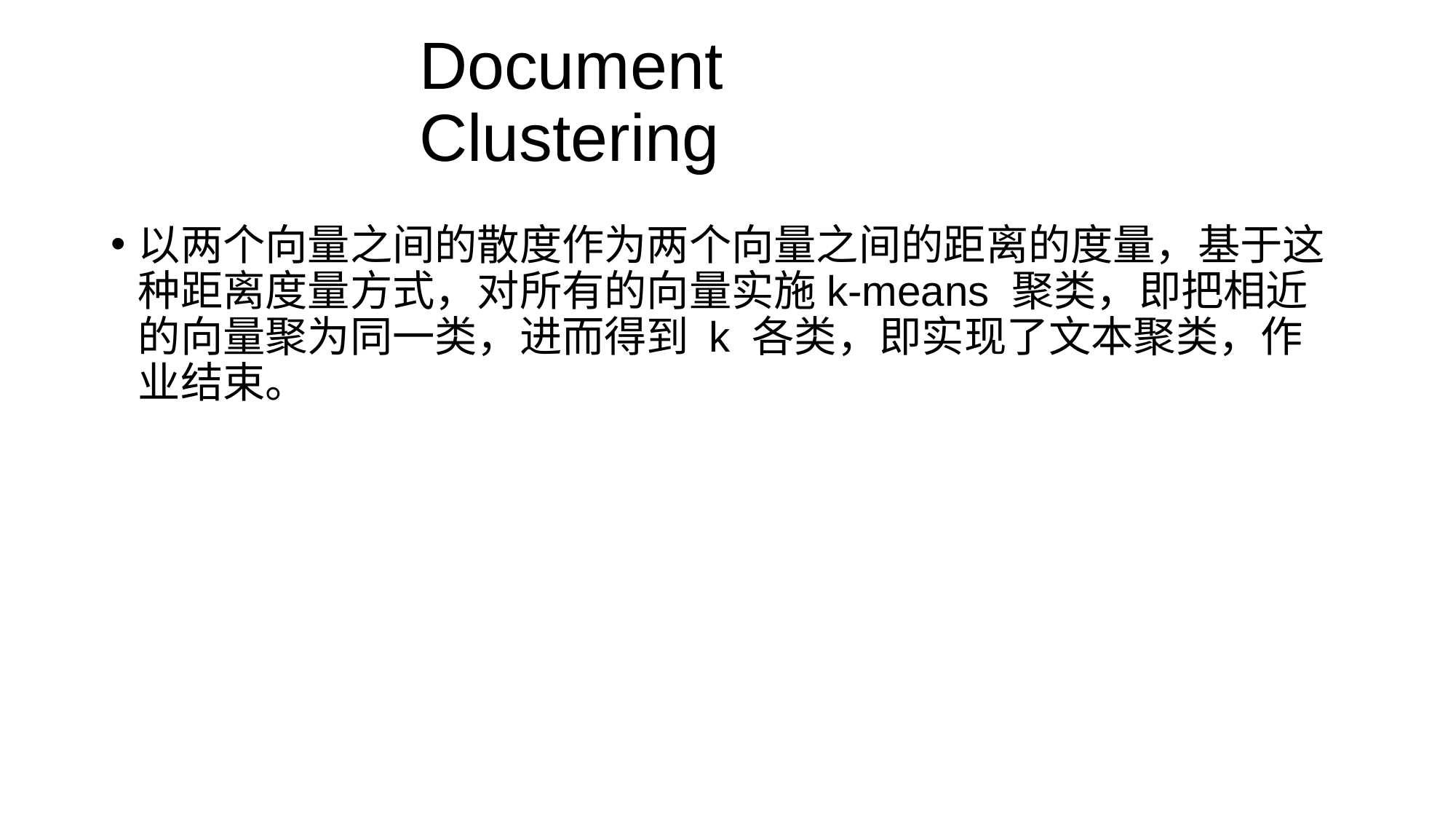

# Document Clustering
以两个向量之间的散度作为两个向量之间的距离的度量，基于这种距离度量方式，对所有的向量实施k-means 聚类，即把相近的向量聚为同一类，进而得到 k 各类，即实现了文本聚类，作业结束。